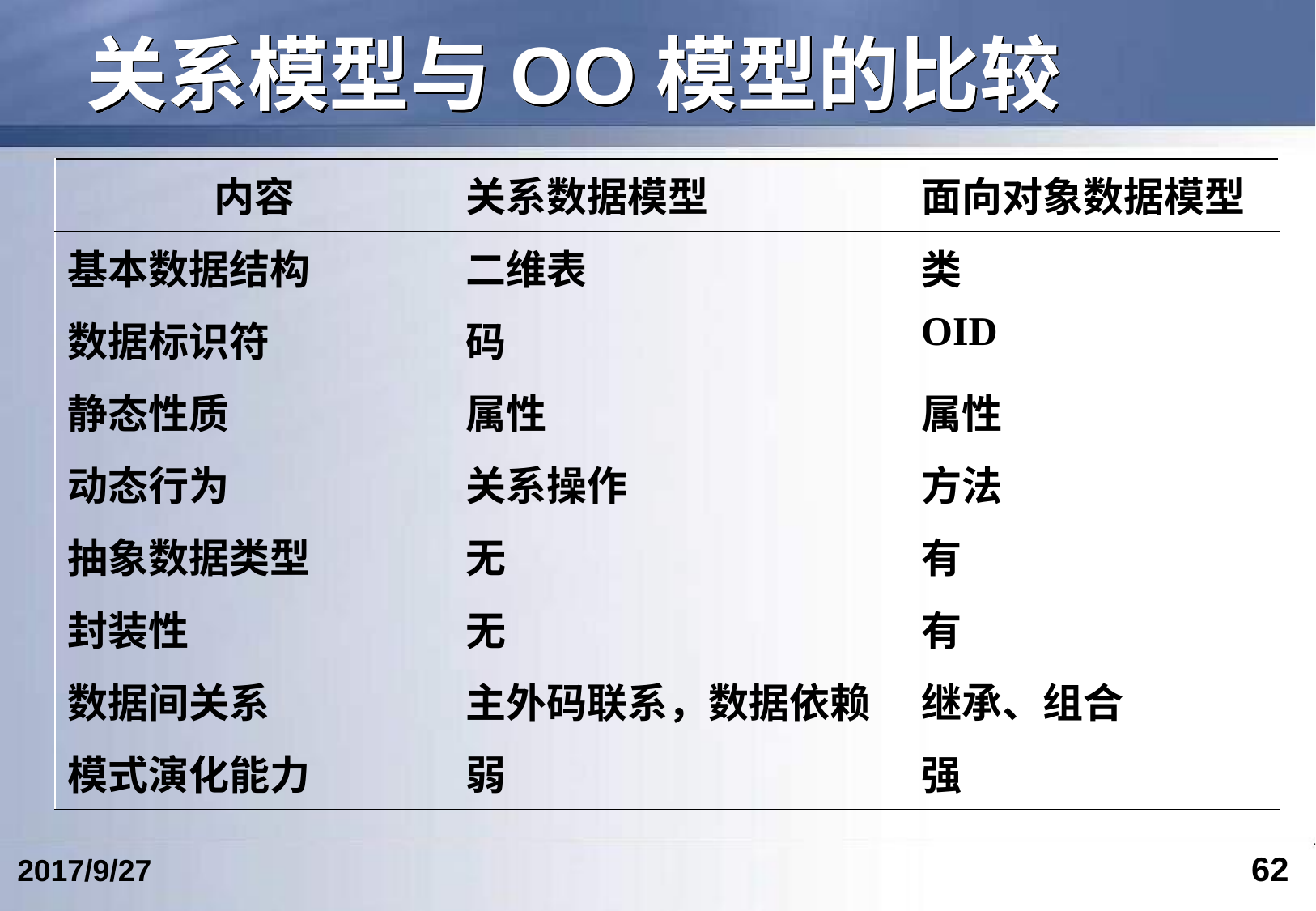

# 关系模型与OO模型的比较

| 内容 | 关系数据模型 | 面向对象数据模型 |
| --- | --- | --- |
| 基本数据结构 | 二维表 | 类 |
| 数据标识符 | 码 | OID |
| 静态性质 | 属性 | 属性 |
| 动态行为 | 关系操作 | 方法 |
| 抽象数据类型 | 无 | 有 |
| 封装性 | 无 | 有 |
| 数据间关系 | 主外码联系，数据依赖 | 继承、组合 |
| 模式演化能力 | 弱 | 强 |
62
2017/9/27